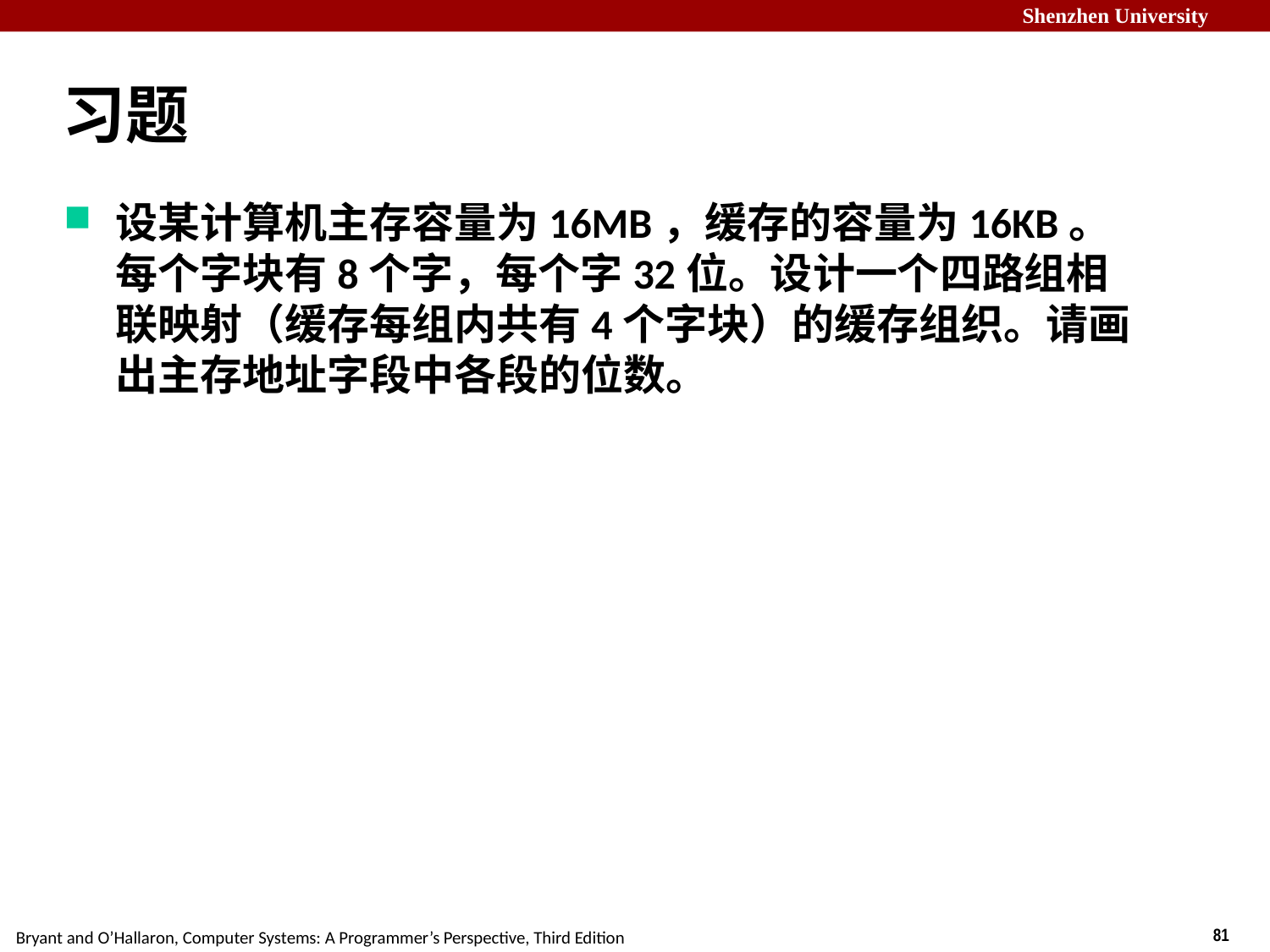

# 习题
设某计算机主存容量为16MB，缓存的容量为16KB。每个字块有8个字，每个字32位。设计一个四路组相联映射（缓存每组内共有4个字块）的缓存组织。请画出主存地址字段中各段的位数。